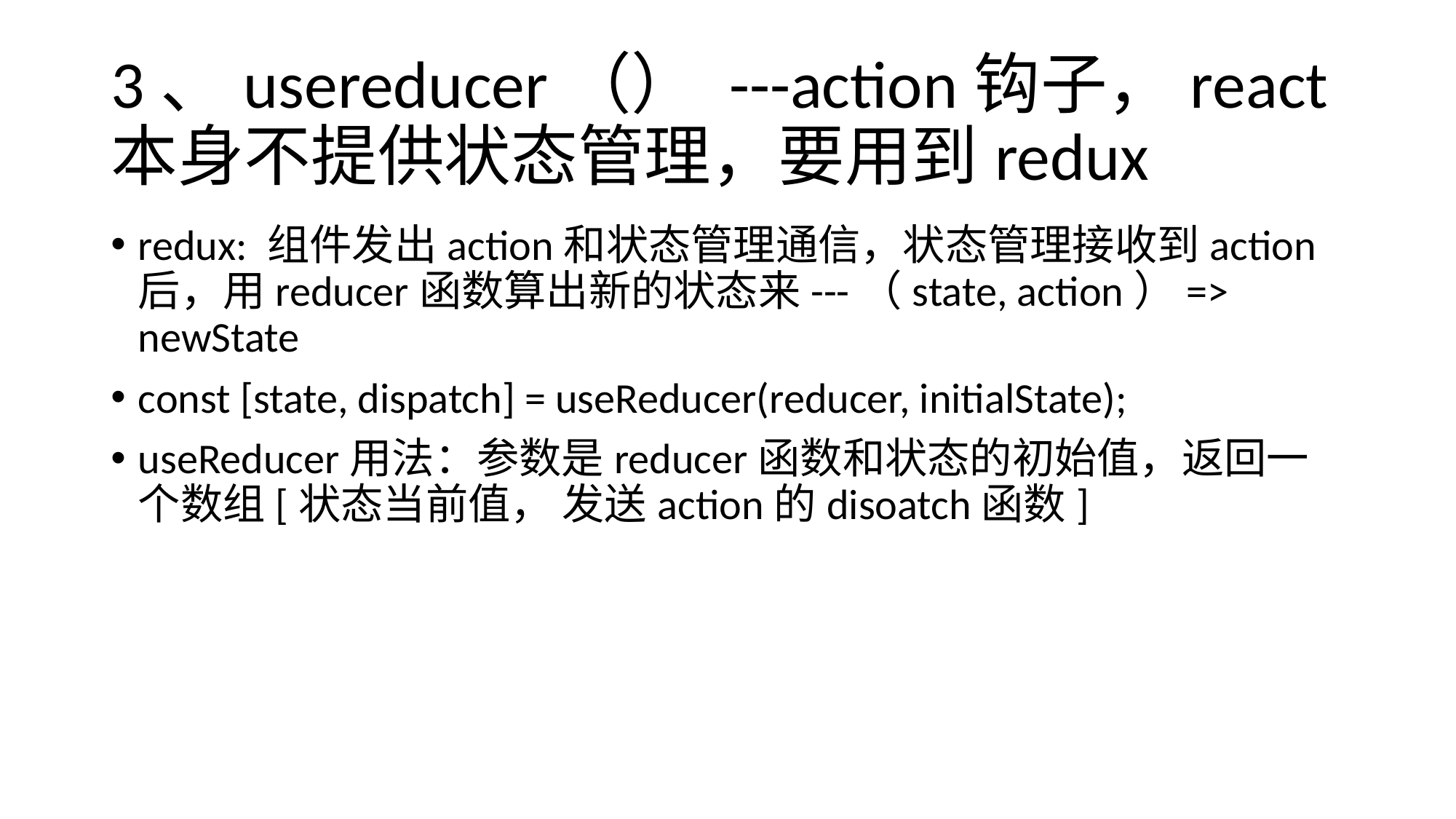

# 3、usereducer（） ---action钩子，react本身不提供状态管理，要用到redux
redux: 组件发出action和状态管理通信，状态管理接收到action后，用reducer函数算出新的状态来---（state, action）=> newState
const [state, dispatch] = useReducer(reducer, initialState);
useReducer用法：参数是reducer函数和状态的初始值，返回一个数组[状态当前值， 发送action的disoatch函数]